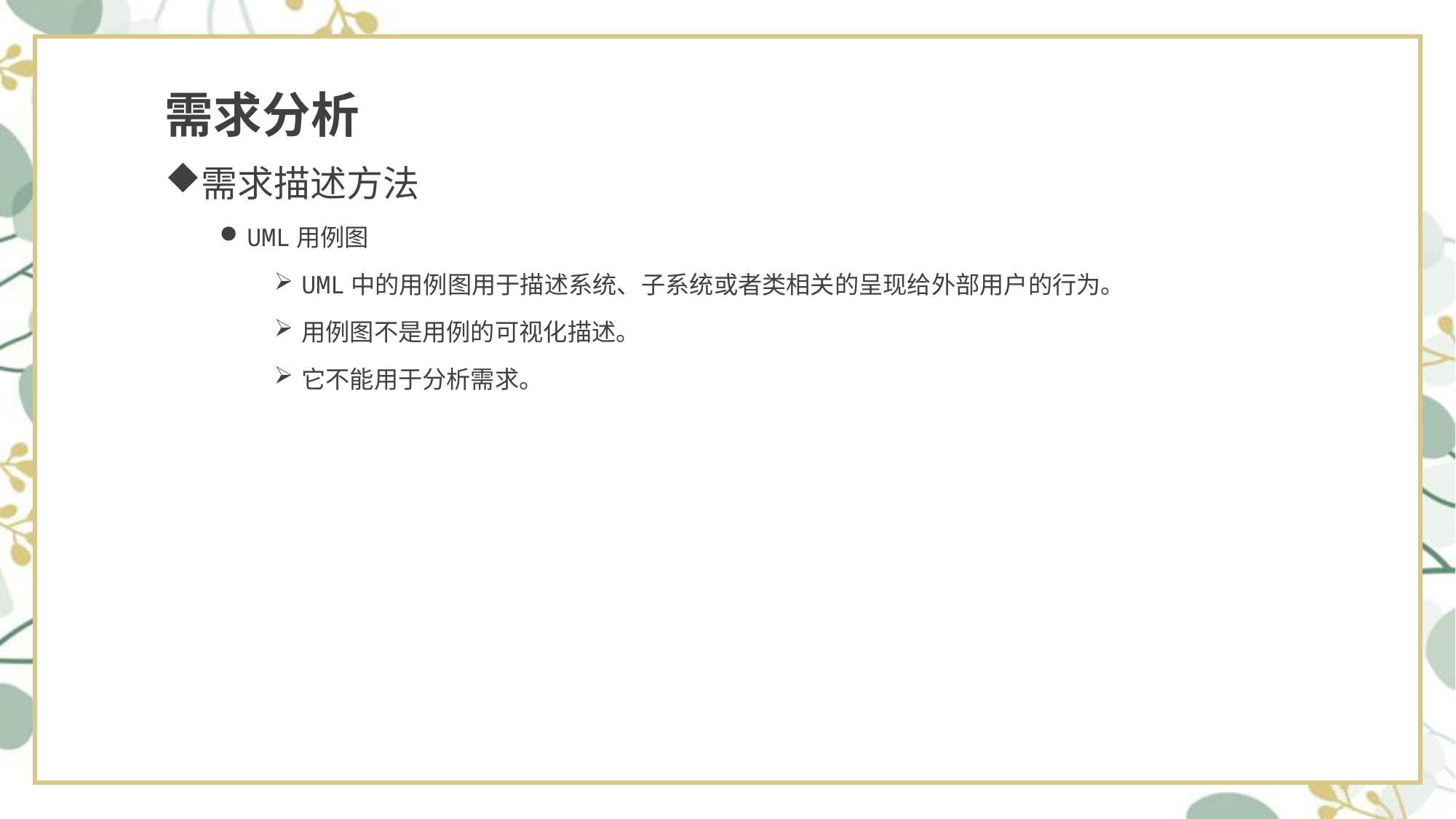

# 需求分析
需求描述方法
UML用例图
UML中的用例图用于描述系统、子系统或者类相关的呈现给外部用户的行为。
用例图不是用例的可视化描述。
它不能用于分析需求。